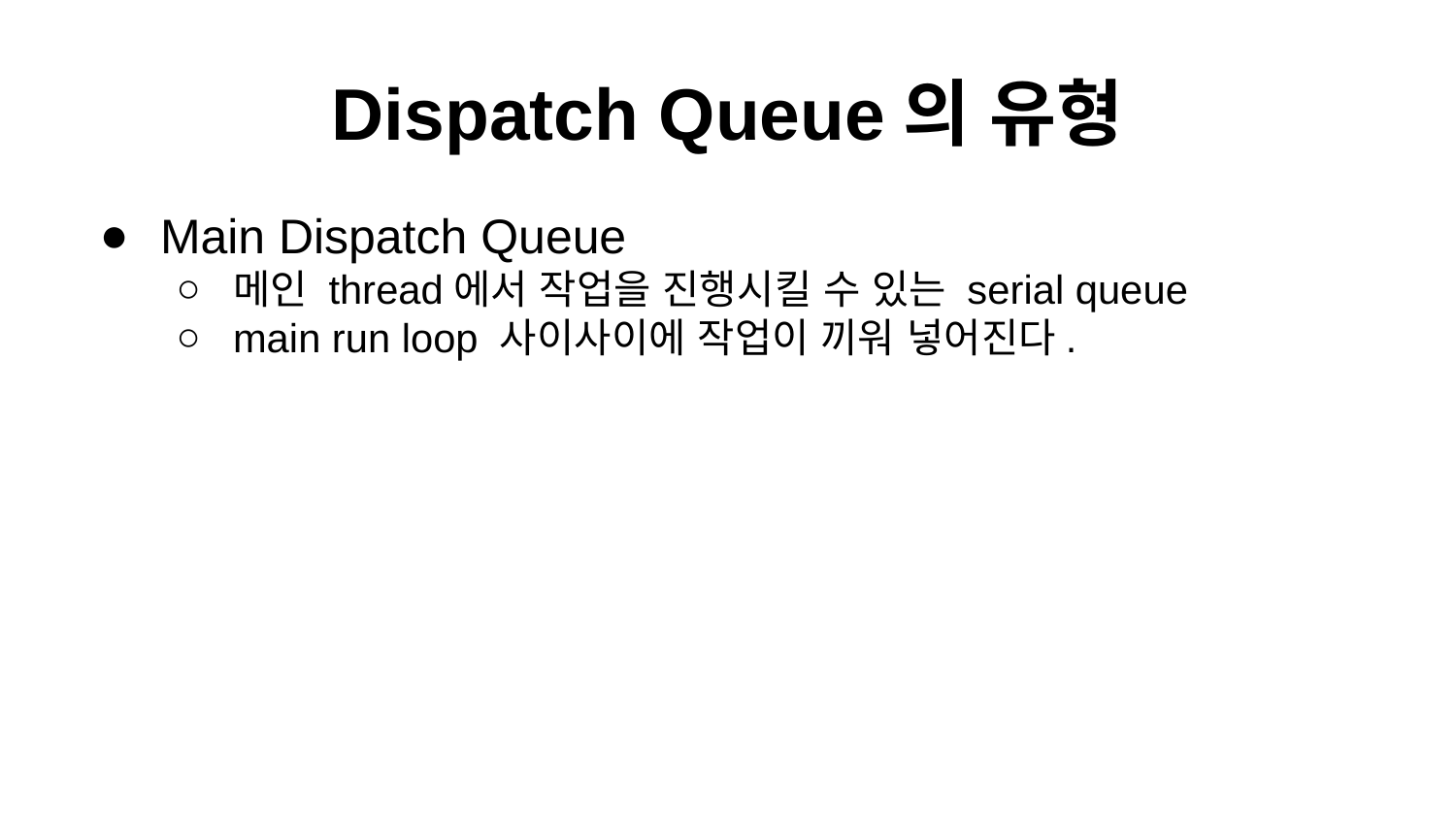

# Dispatch Queue의 유형
Main Dispatch Queue
메인 thread에서 작업을 진행시킬 수 있는 serial queue
main run loop 사이사이에 작업이 끼워 넣어진다.